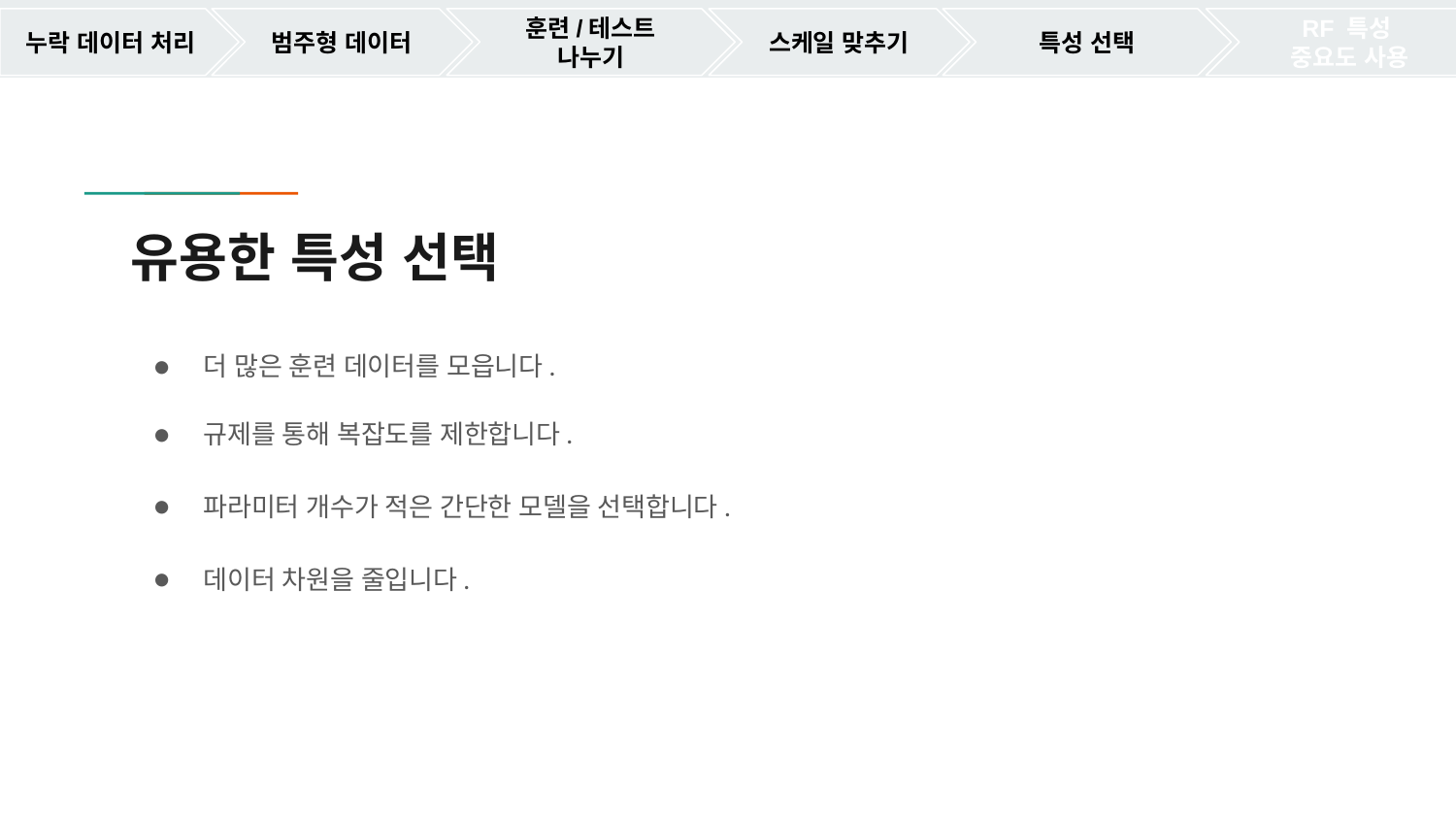

누락 데이터 처리
범주형 데이터
훈련/테스트 나누기
스케일 맞추기
특성 선택
RF 특성
중요도 사용
# 유용한 특성 선택
더 많은 훈련 데이터를 모읍니다.
규제를 통해 복잡도를 제한합니다.
파라미터 개수가 적은 간단한 모델을 선택합니다.
데이터 차원을 줄입니다.